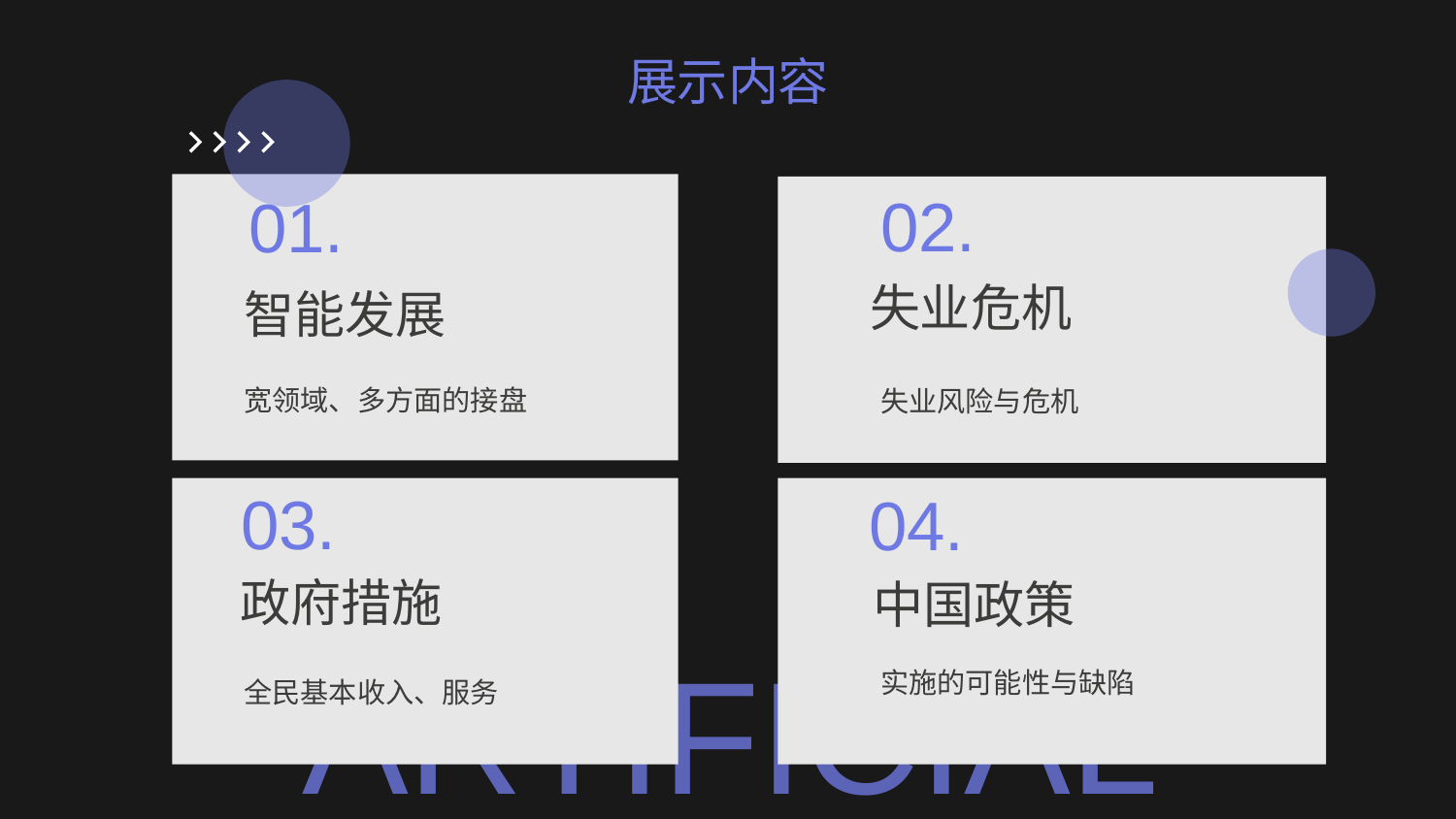

展示内容

02.
01.
失业危机

# 智能发展
宽领域、多方面的接盘
失业风险与危机

03.
04.
政府措施
中国政策
实施的可能性与缺陷
全民基本收入、服务